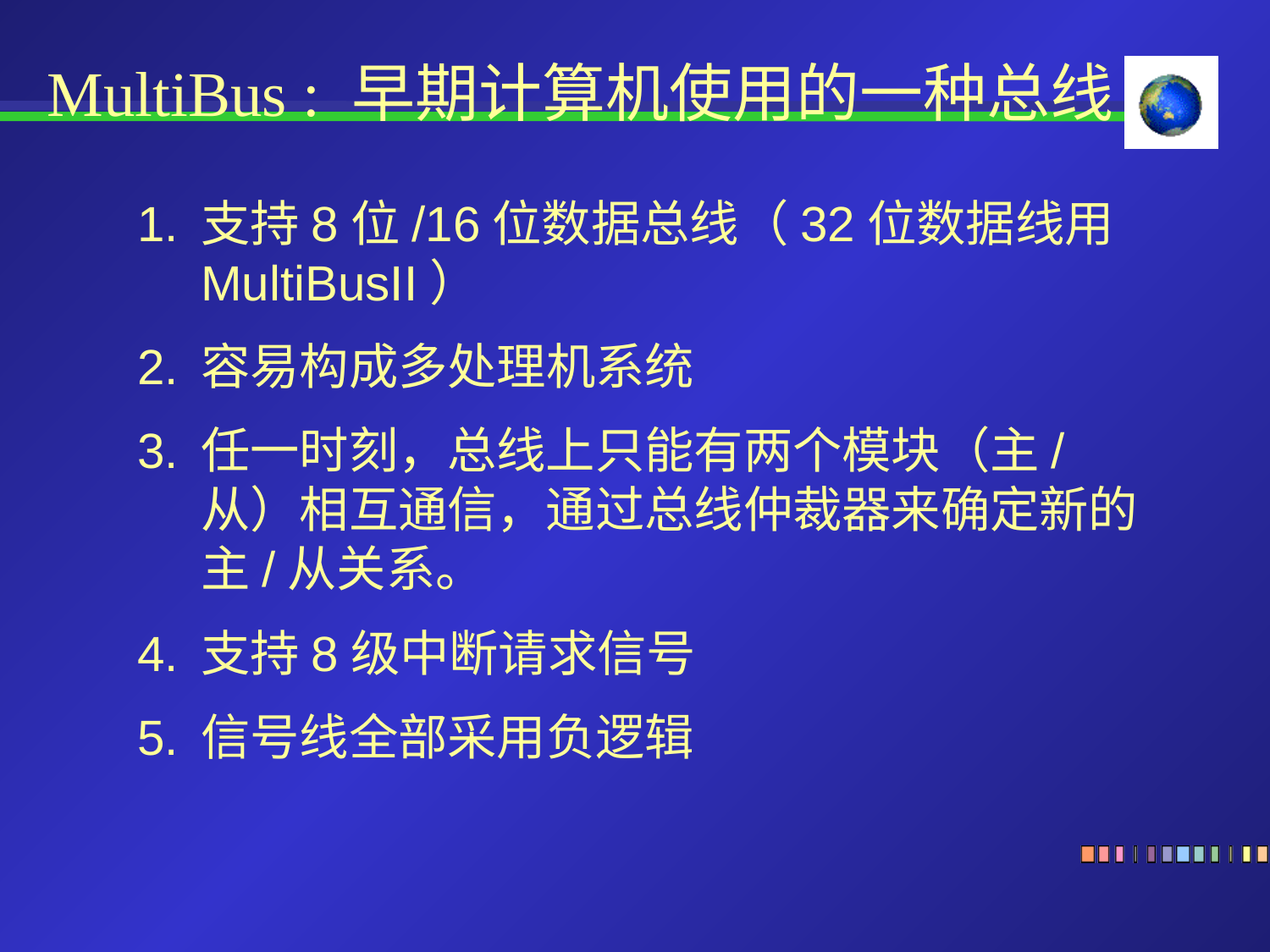

MultiBus : 早期计算机使用的一种总线
支持8位/16位数据总线（32位数据线用MultiBusII）
容易构成多处理机系统
任一时刻，总线上只能有两个模块（主/从）相互通信，通过总线仲裁器来确定新的主/从关系。
支持8级中断请求信号
信号线全部采用负逻辑
113